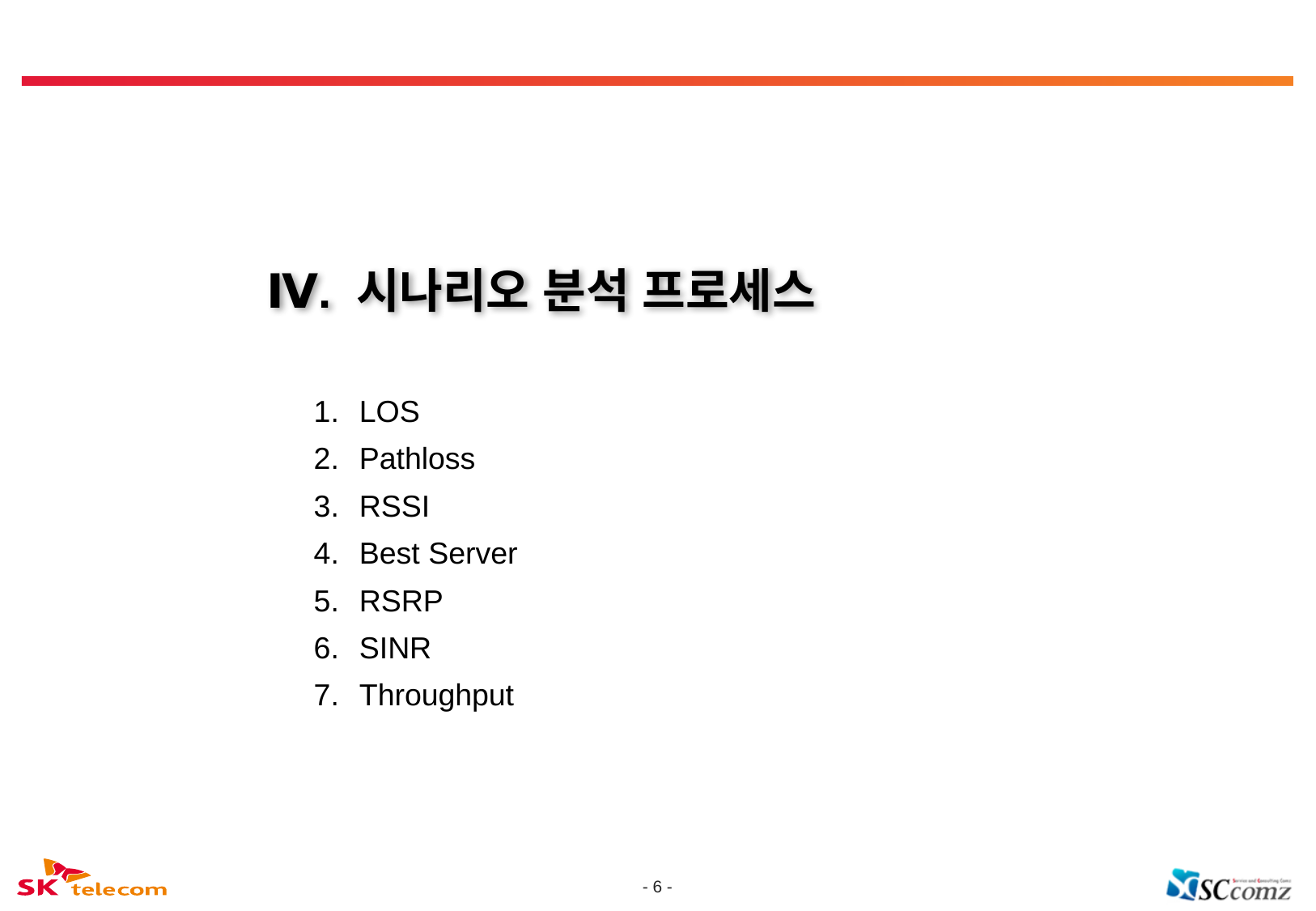

Ⅳ. 시나리오 분석 프로세스
LOS
Pathloss
RSSI
Best Server
RSRP
SINR
Throughput